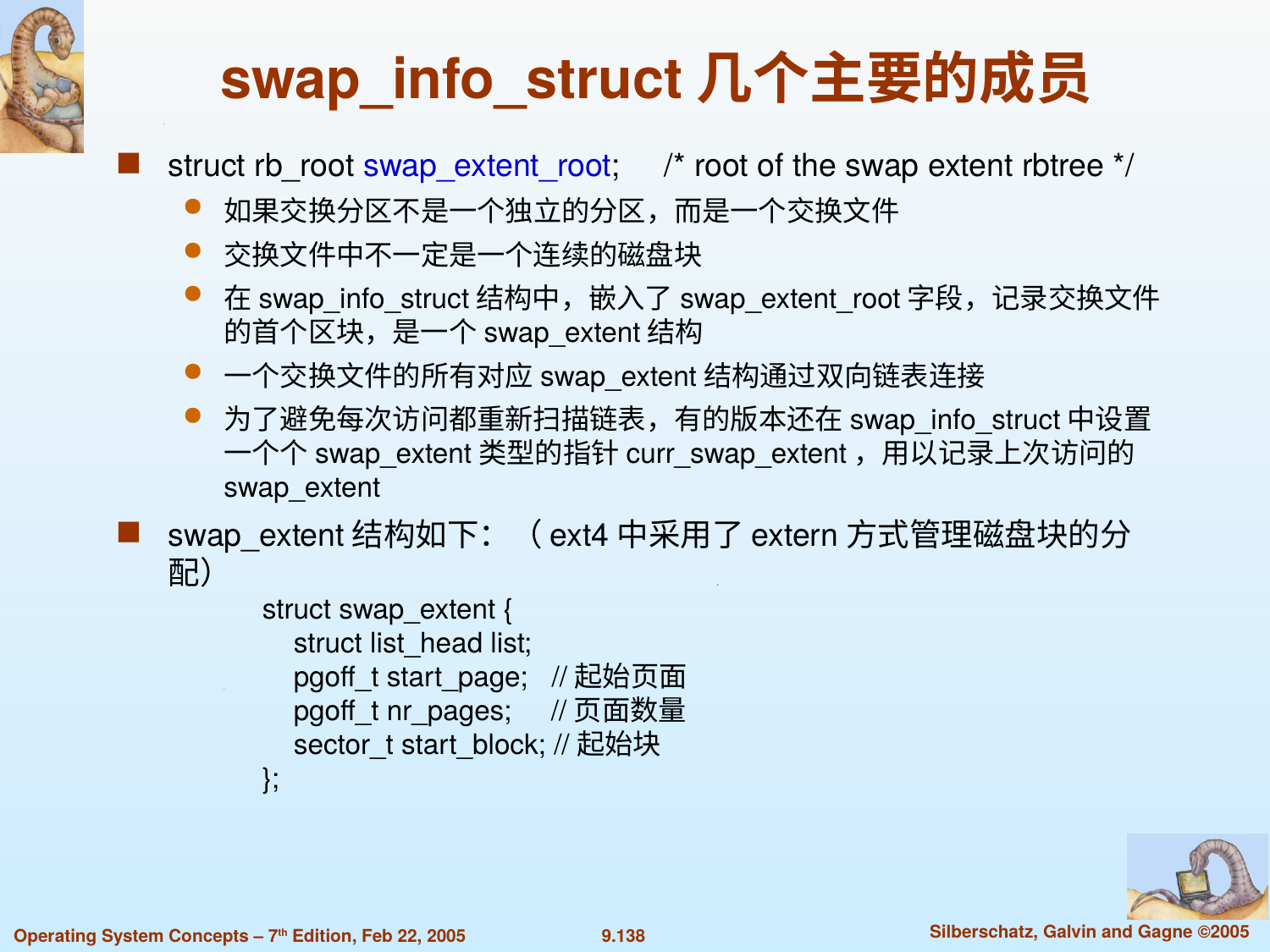

swap_info_struct几个主要的成员
struct rb_root swap_extent_root;     /* root of the swap extent rbtree */
如果交换分区不是一个独立的分区，而是一个交换文件
交换文件中不一定是一个连续的磁盘块
在swap_info_struct结构中，嵌入了swap_extent_root字段，记录交换文件的首个区块，是一个swap_extent结构
一个交换文件的所有对应swap_extent结构通过双向链表连接
为了避免每次访问都重新扫描链表，有的版本还在swap_info_struct中设置一个个swap_extent类型的指针curr_swap_extent，用以记录上次访问的swap_extent
swap_extent结构如下：（ext4中采用了extern方式管理磁盘块的分配）
struct swap_extent {
    struct list_head list;
    pgoff_t start_page;   //起始页面
    pgoff_t nr_pages;     //页面数量
    sector_t start_block; //起始块
};